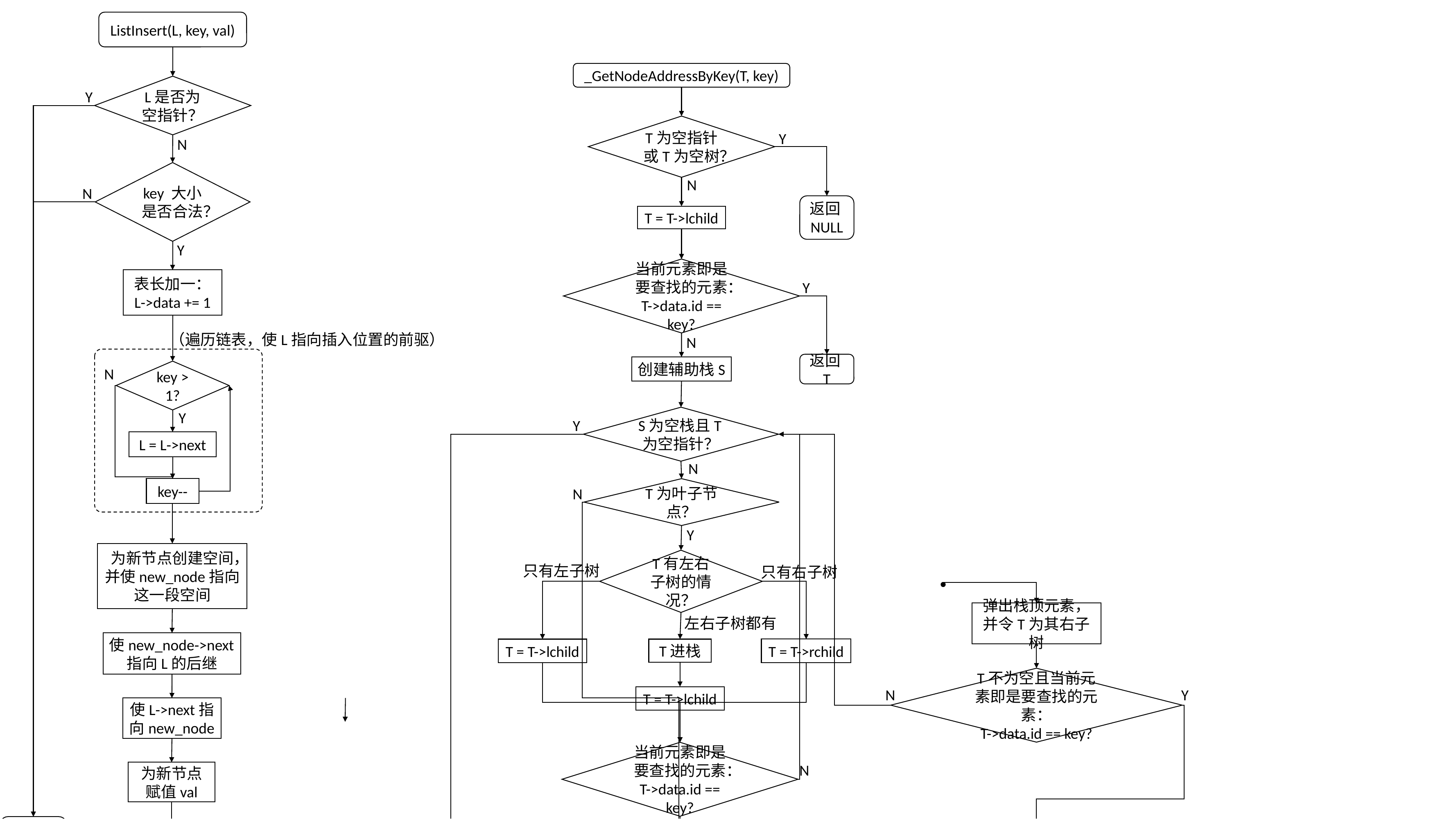

ListInsert(L, key, val)
_GetNodeAddressByKey(T, key)
L是否为空指针？
Y
T为空指针或T为空树？
Y
N
key 大小是否合法？
N
N
返回NULL
T = T->lchild
Y
当前元素即是要查找的元素：
T->data.id == key?
表长加一：
L->data += 1
Y
（遍历链表，使L指向插入位置的前驱）
N

返回T
创建辅助栈S
N
key > 1?
Y
S为空栈且T为空指针？
Y
L = L->next
N
key--
T为叶子节点？
N
Y
为新节点创建空间，并使new_node指向这一段空间
T有左右子树的情况？
只有左子树
只有右子树
弹出栈顶元素，并令T为其右子树
左右子树都有
使new_node->next指向L的后继
T = T->lchild
T进栈
T = T->rchild
T不为空且当前元素即是要查找的元素：
T->data.id == key?
N
Y
T = T->lchild
使L->next指向new_node
当前元素即是要查找的元素：
T->data.id == key?
N
为新节点赋值val
Y
返回ERROR
返回OK
销毁辅助栈S
N
辅助栈为空？
Y
返回T
T = NULL